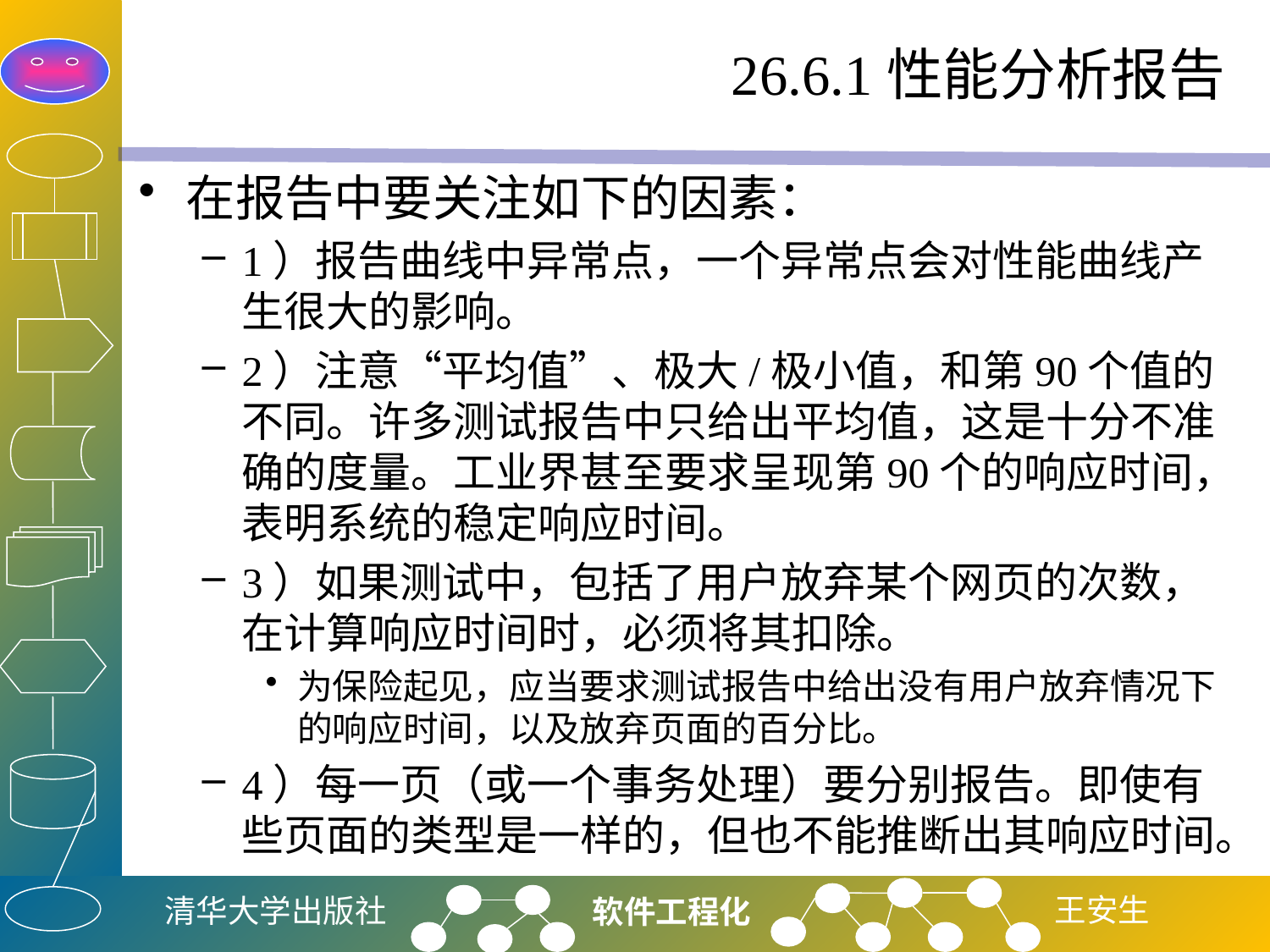

# 26.6.1性能分析报告
在报告中要关注如下的因素：
1）报告曲线中异常点，一个异常点会对性能曲线产生很大的影响。
2）注意“平均值”、极大/极小值，和第90个值的不同。许多测试报告中只给出平均值，这是十分不准确的度量。工业界甚至要求呈现第90个的响应时间，表明系统的稳定响应时间。
3）如果测试中，包括了用户放弃某个网页的次数，在计算响应时间时，必须将其扣除。
为保险起见，应当要求测试报告中给出没有用户放弃情况下的响应时间，以及放弃页面的百分比。
4）每一页（或一个事务处理）要分别报告。即使有些页面的类型是一样的，但也不能推断出其响应时间。